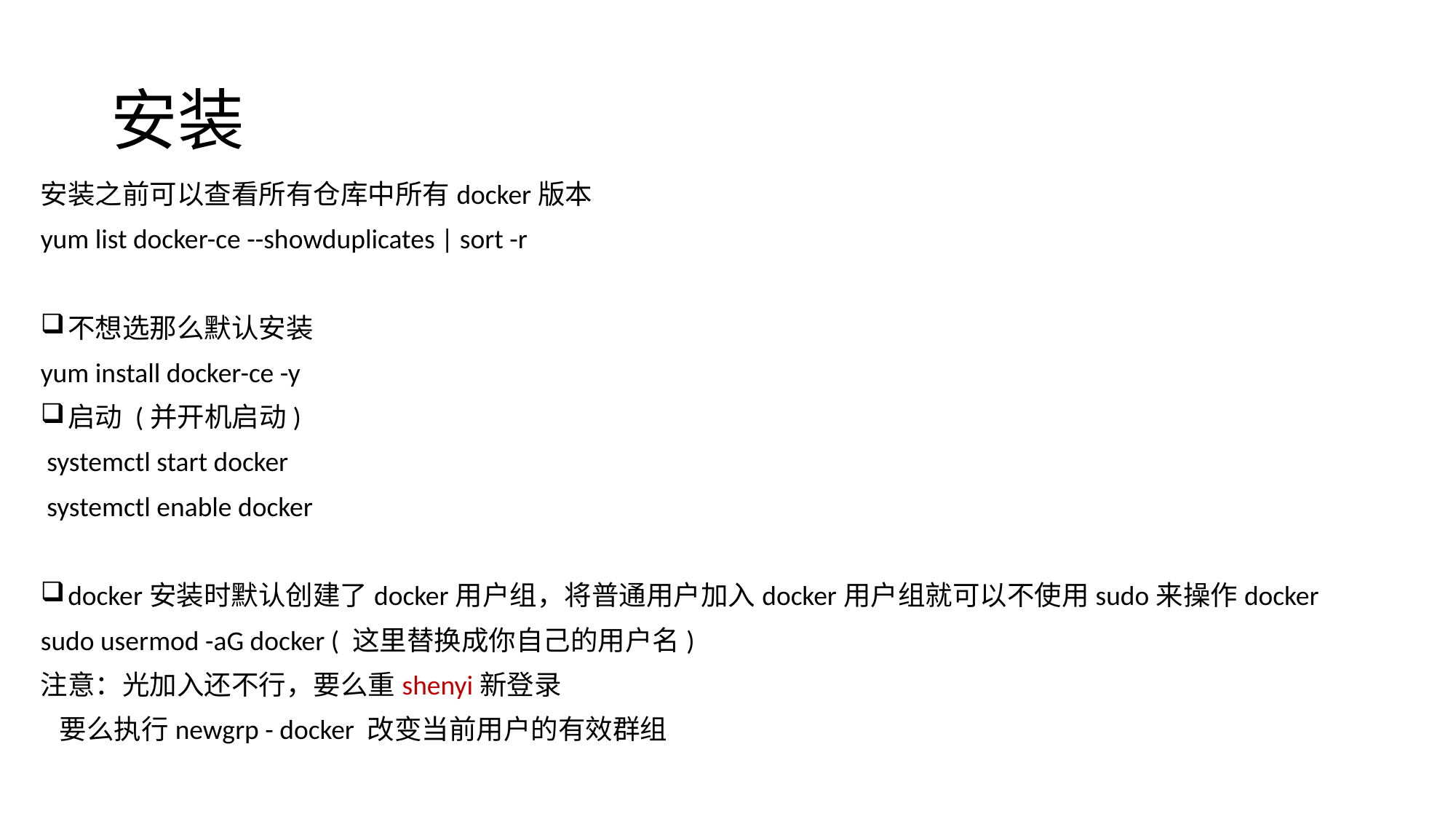

# 安装
安装之前可以查看所有仓库中所有docker版本
yum list docker-ce --showduplicates | sort -r

不想选那么默认安装
yum install docker-ce -y
启动 (并开机启动)
 systemctl start docker
 systemctl enable docker

docker安装时默认创建了docker用户组，将普通用户加入docker用户组就可以不使用sudo来操作docker
sudo usermod -aG docker ( 这里替换成你自己的用户名)
注意：光加入还不行，要么重shenyi新登录
  要么执行newgrp - docker 改变当前用户的有效群组